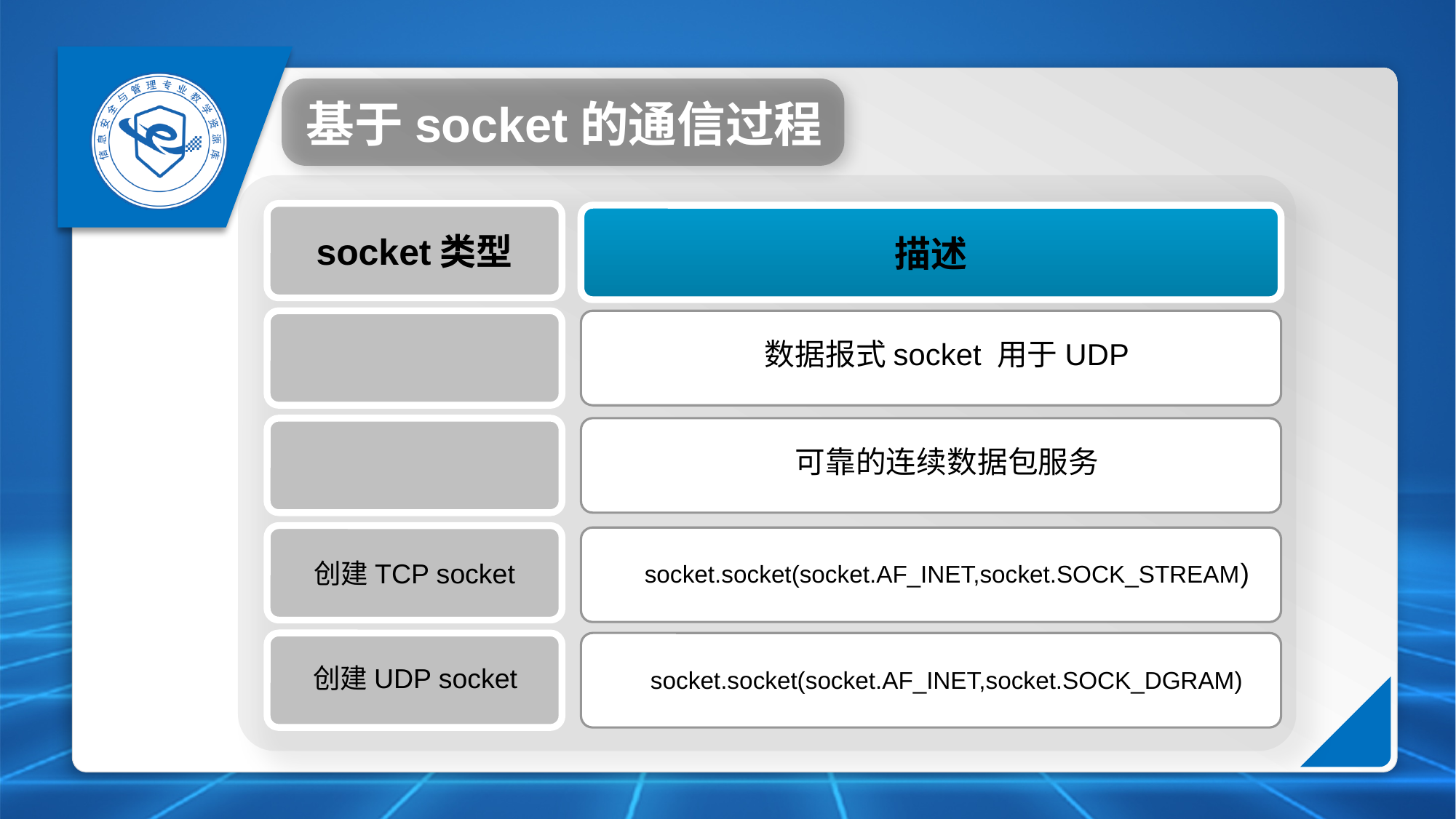

基于socket的通信过程

socket类型
描述
socket.sock_DGRAM
数据报式socket 用于UDP
socket.sock_SEQPACKET
可靠的连续数据包服务
创建TCP socket
socket.socket(socket.AF_INET,socket.SOCK_STREAM)
创建UDP socket
socket.socket(socket.AF_INET,socket.SOCK_DGRAM)